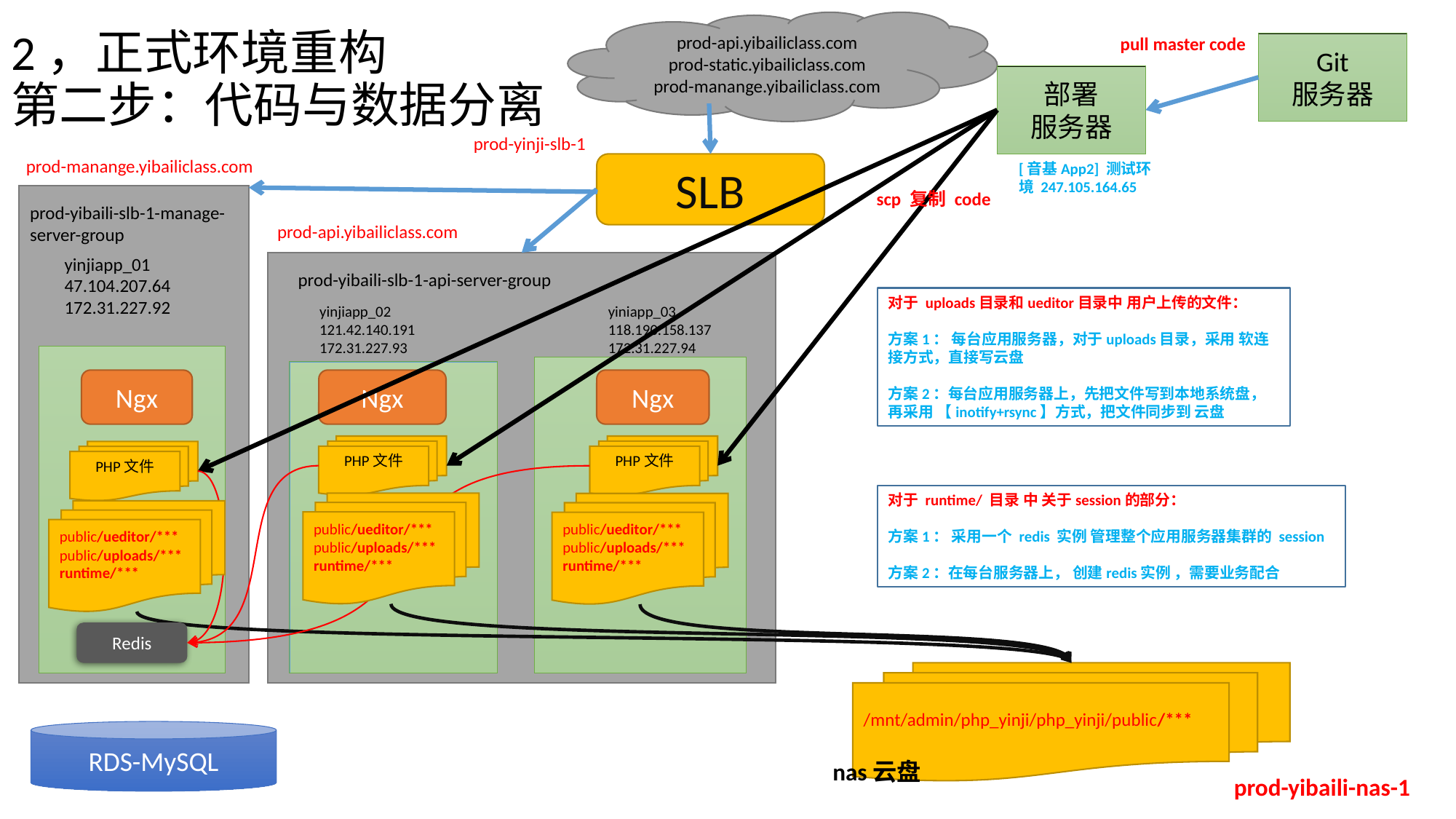

# 2，正式环境重构 第二步：代码与数据分离
prod-api.yibailiclass.com
prod-static.yibailiclass.com
prod-manange.yibailiclass.com
pull master code
Git
服务器
部署
服务器
prod-yinji-slb-1
prod-manange.yibailiclass.com
SLB
[音基App2] 测试环境 247.105.164.65
scp 复制 code

prod-yibaili-slb-1-manage-server-group

prod-api.yibailiclass.com
yinjiapp_01
47.104.207.64
172.31.227.92

prod-yibaili-slb-1-api-server-group

对于 uploads目录和ueditor目录中 用户上传的文件：

方案1： 每台应用服务器，对于uploads目录，采用 软连接方式，直接写云盘

方案2：每台应用服务器上，先把文件写到本地系统盘，再采用 【inotify+rsync】方式，把文件同步到 云盘
yinjiapp_02
121.42.140.191
172.31.227.93

yiniapp_03
118.190.158.137
172.31.227.94

Ngx
Ngx
Ngx
PHP文件

PHP文件

PHP文件

对于 runtime/ 目录 中 关于session的部分：

方案1： 采用一个 redis 实例 管理整个应用服务器集群的 session

方案2：在每台服务器上， 创建redis实例 ，需要业务配合
public/ueditor/***
public/uploads/***
runtime/***

public/ueditor/***
public/uploads/***
runtime/***

public/ueditor/***
public/uploads/***
runtime/***

Redis
/mnt/admin/php_yinji/php_yinji/public/***

RDS-MySQL
nas云盘
prod-yibaili-nas-1